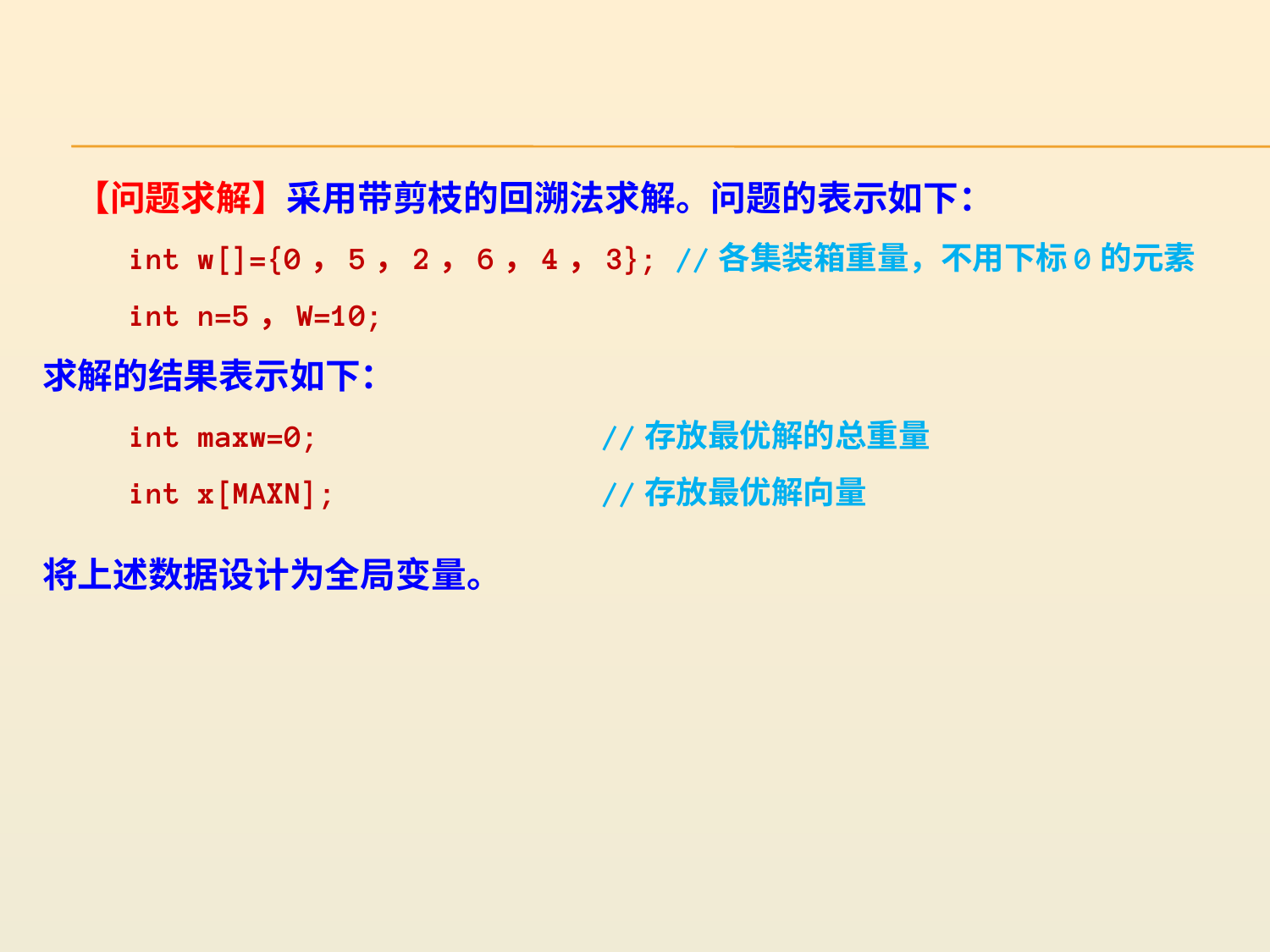

【问题求解】采用带剪枝的回溯法求解。问题的表示如下：
     int w[]={0，5，2，6，4，3}; //各集装箱重量，不用下标0的元素
     int n=5，W=10;
求解的结果表示如下：
     int maxw=0;		   //存放最优解的总重量
     int x[MAXN];		   //存放最优解向量
将上述数据设计为全局变量。